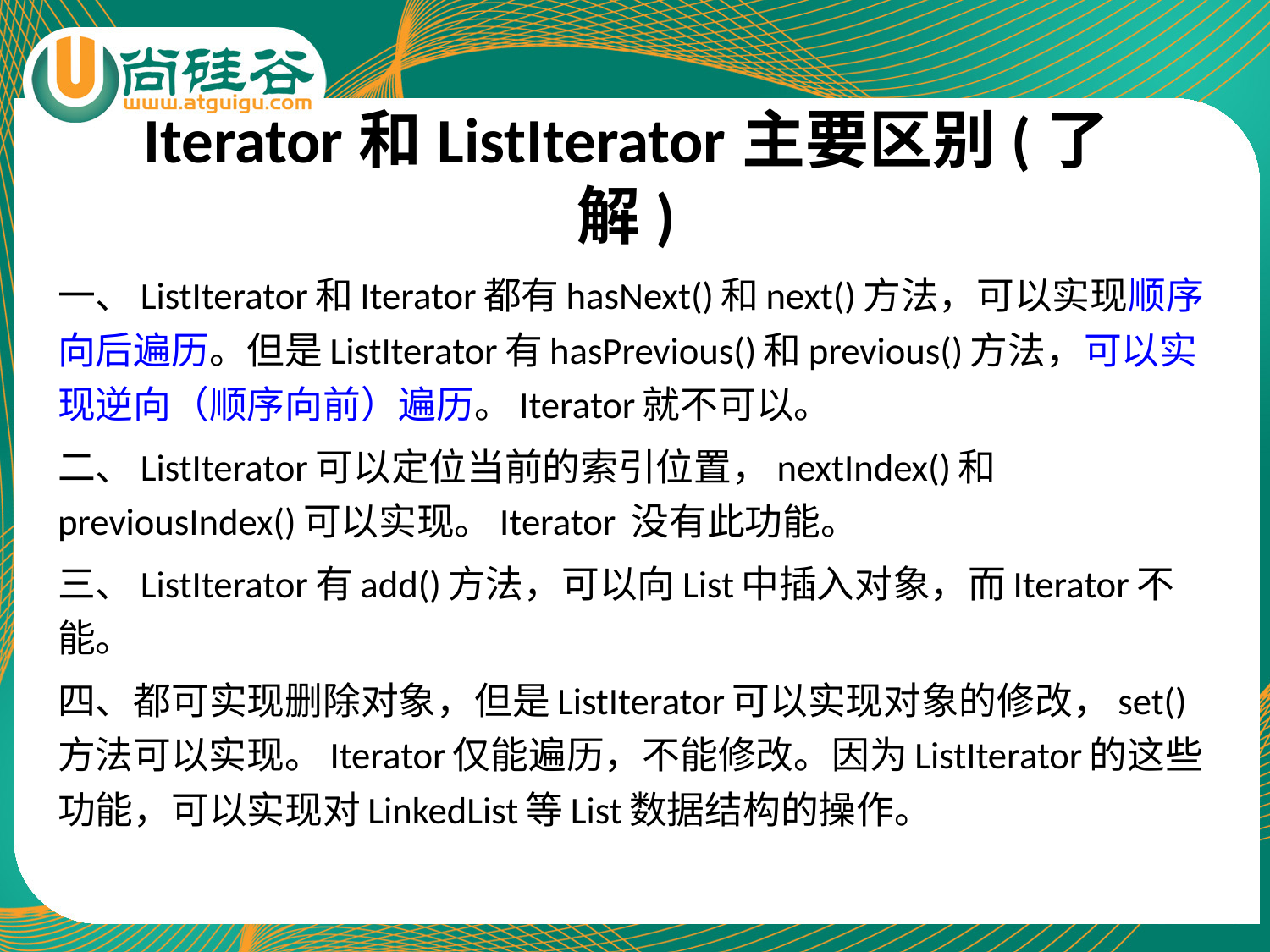

# Iterator和ListIterator主要区别(了解)
一、ListIterator和Iterator都有hasNext()和next()方法，可以实现顺序向后遍历。但是ListIterator有hasPrevious()和previous()方法，可以实现逆向（顺序向前）遍历。Iterator就不可以。
二、ListIterator可以定位当前的索引位置，nextIndex()和previousIndex()可以实现。Iterator 没有此功能。
三、ListIterator有add()方法，可以向List中插入对象，而Iterator不能。
四、都可实现删除对象，但是ListIterator可以实现对象的修改，set()方法可以实现。Iterator仅能遍历，不能修改。因为ListIterator的这些功能，可以实现对LinkedList等List数据结构的操作。